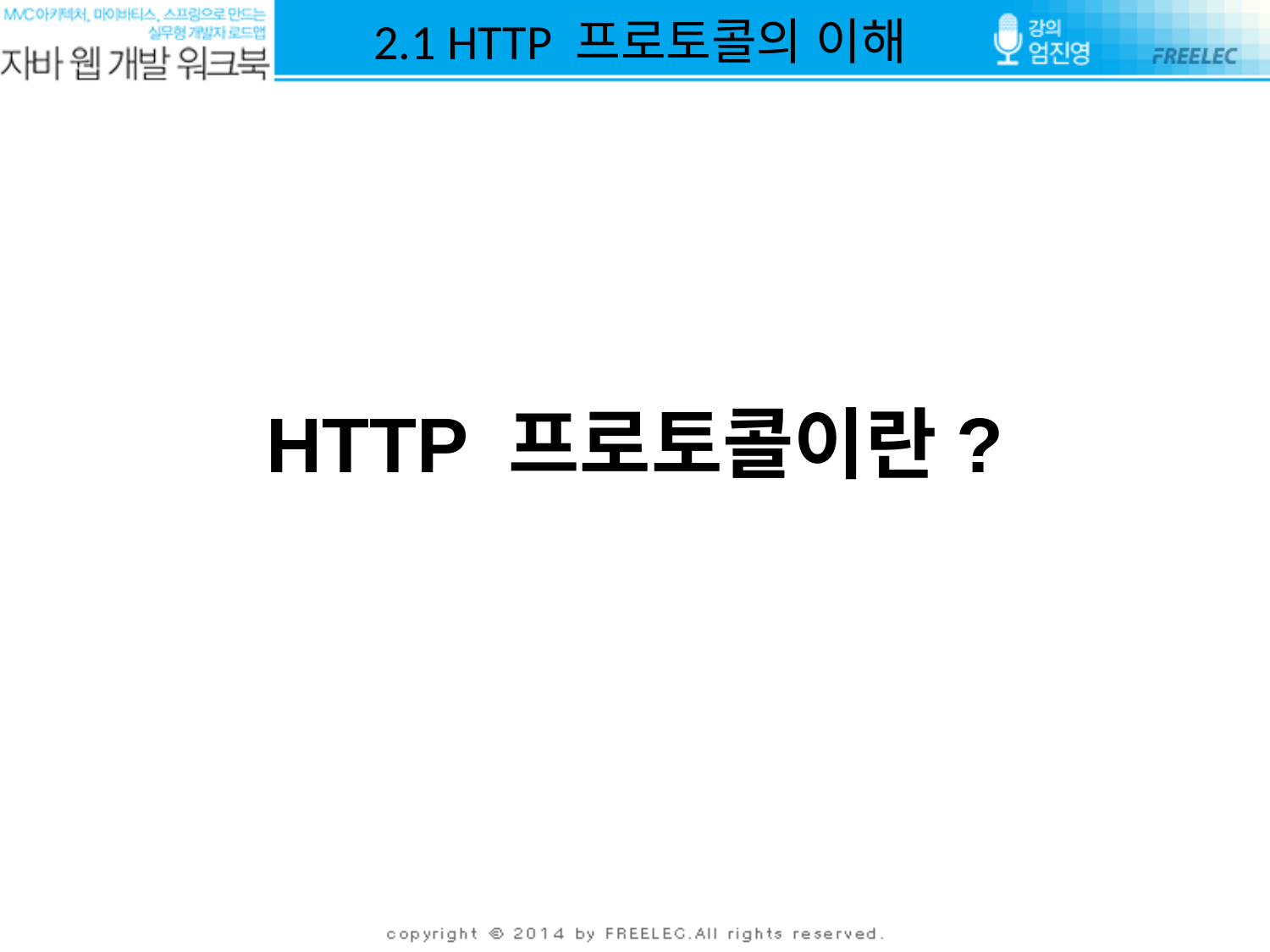

# 2.1 HTTP 프로토콜의 이해
HTTP 프로토콜이란?